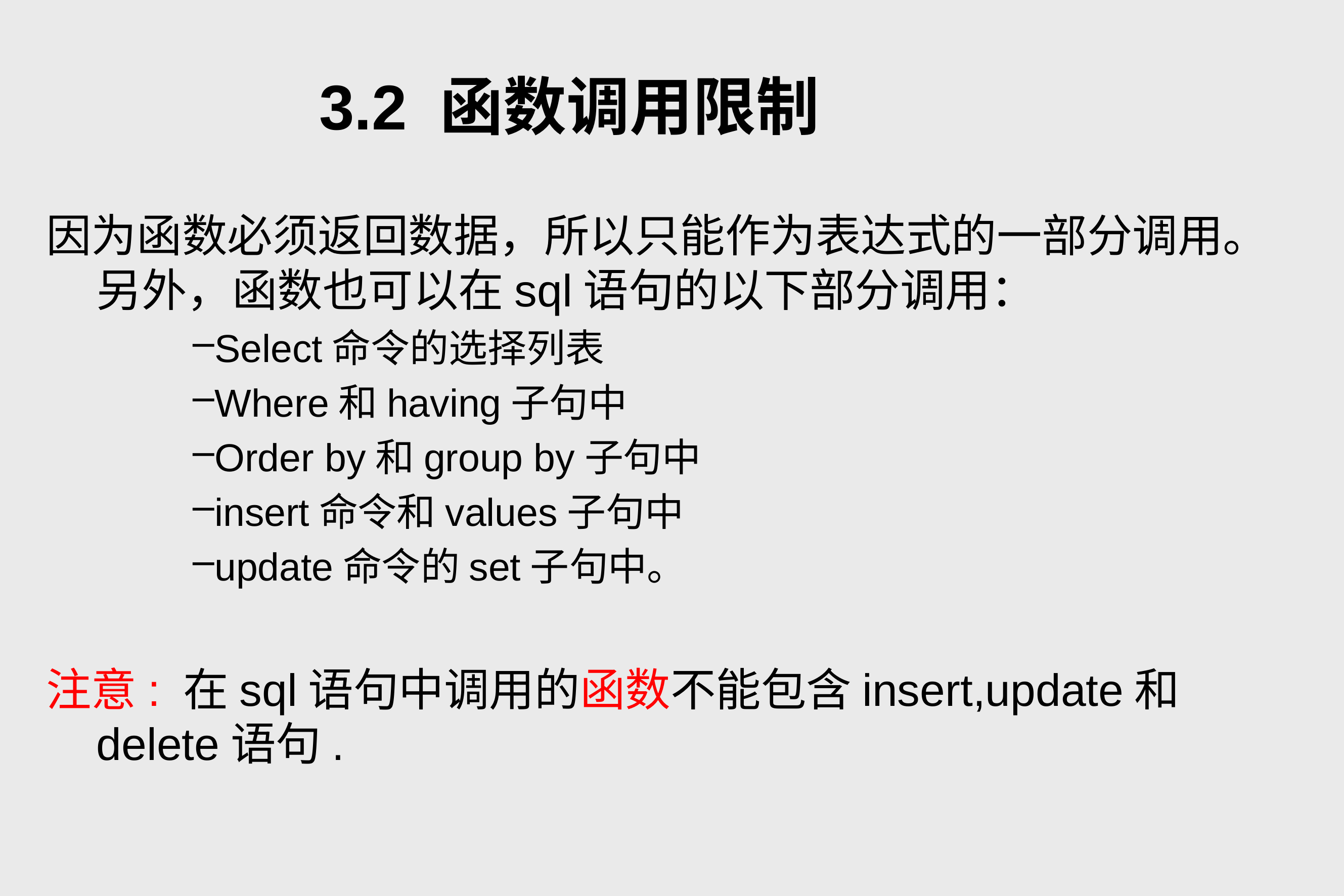

# 3.2 函数调用限制
因为函数必须返回数据，所以只能作为表达式的一部分调用。另外，函数也可以在sql语句的以下部分调用：
Select命令的选择列表
Where和having子句中
Order by和group by子句中
insert命令和values子句中
update命令的set子句中。

注意: 在sql语句中调用的函数不能包含insert,update和delete语句.